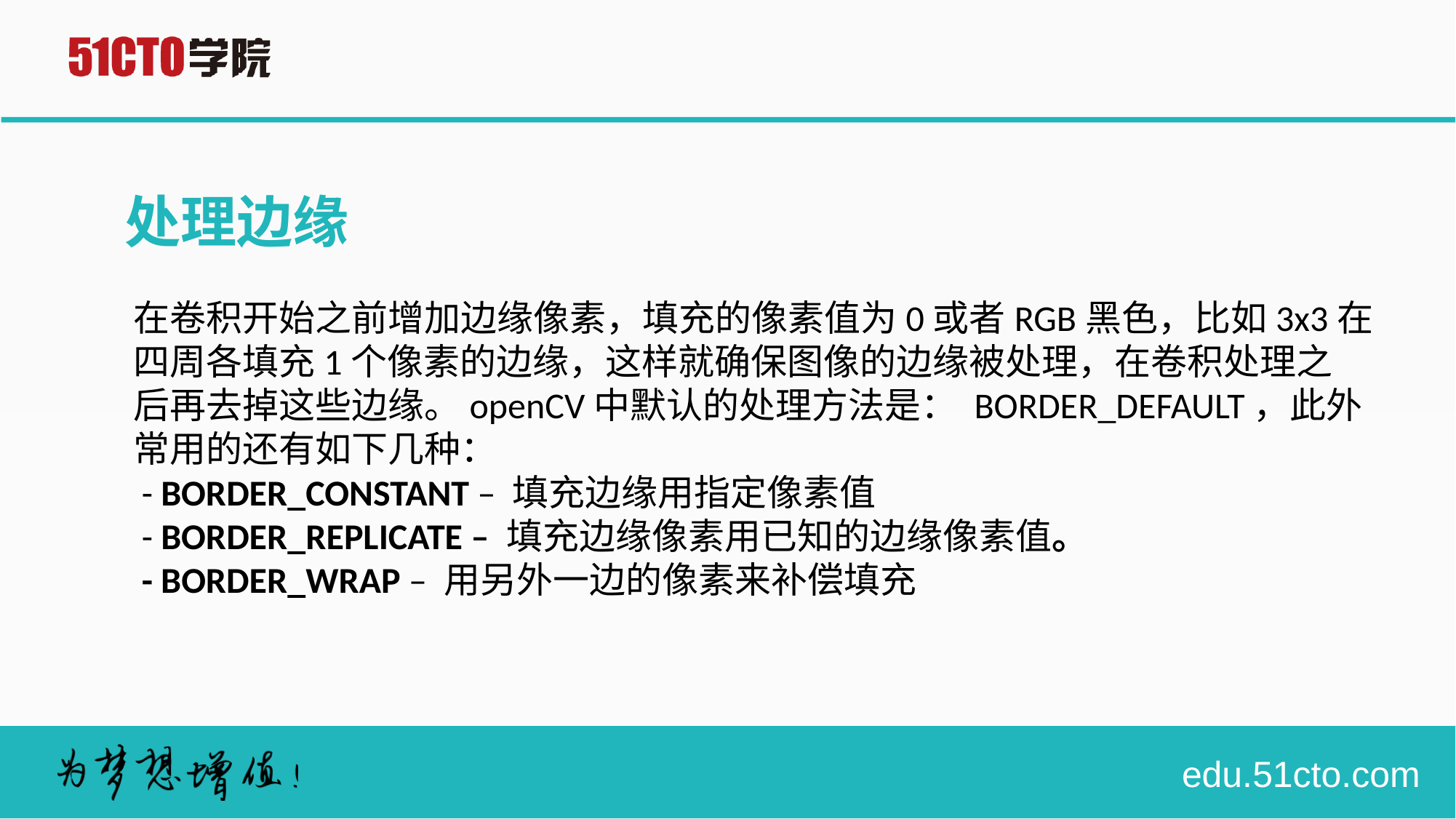

# 处理边缘
在卷积开始之前增加边缘像素，填充的像素值为0或者RGB黑色，比如3x3在
四周各填充1个像素的边缘，这样就确保图像的边缘被处理，在卷积处理之
后再去掉这些边缘。openCV中默认的处理方法是： BORDER_DEFAULT，此外
常用的还有如下几种：
 - BORDER_CONSTANT – 填充边缘用指定像素值
 - BORDER_REPLICATE – 填充边缘像素用已知的边缘像素值。
 - BORDER_WRAP – 用另外一边的像素来补偿填充